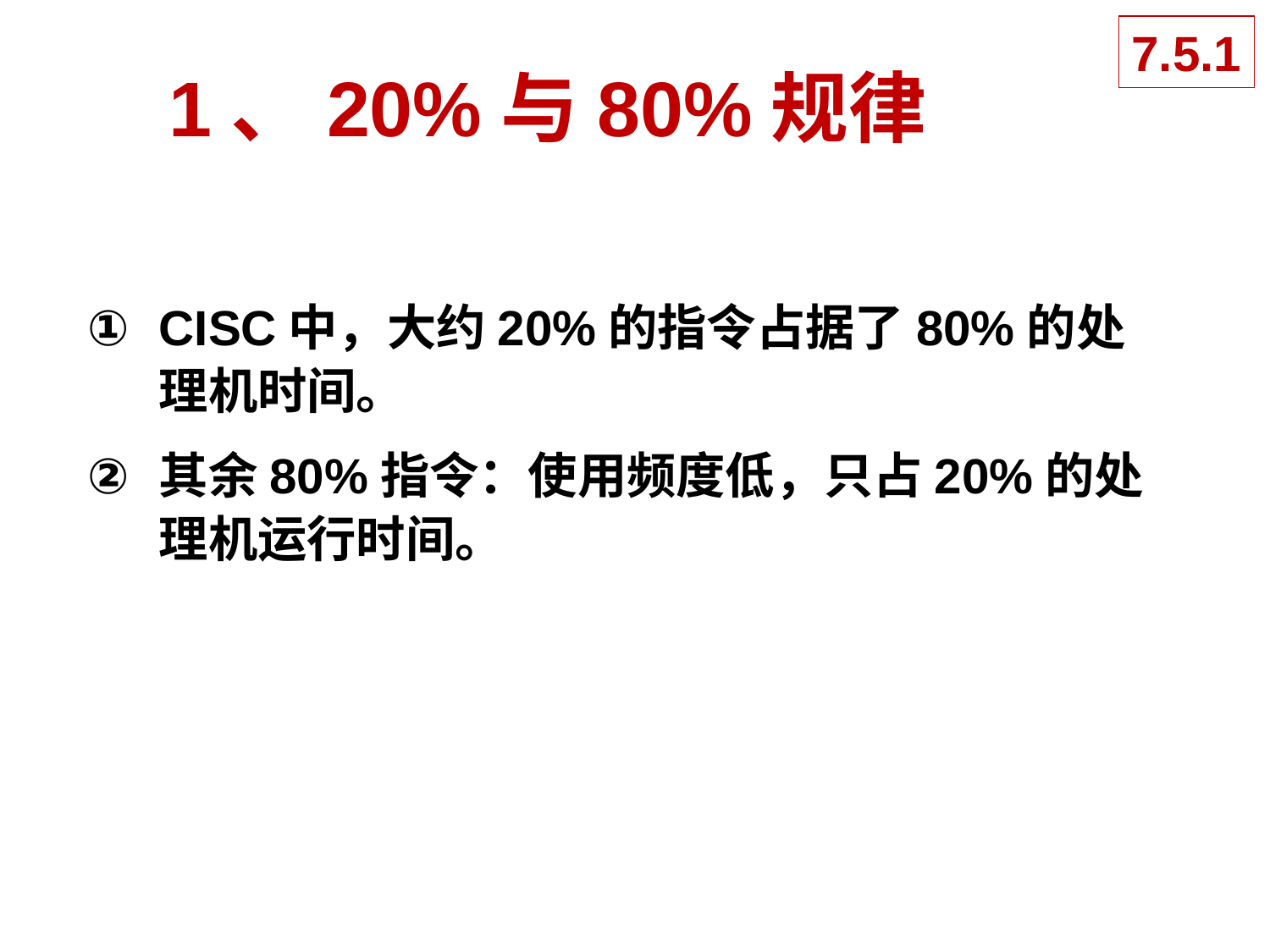

7.5.1
# 1、20%与80%规律
CISC中，大约20%的指令占据了80%的处理机时间。
其余80%指令：使用频度低，只占20%的处理机运行时间。